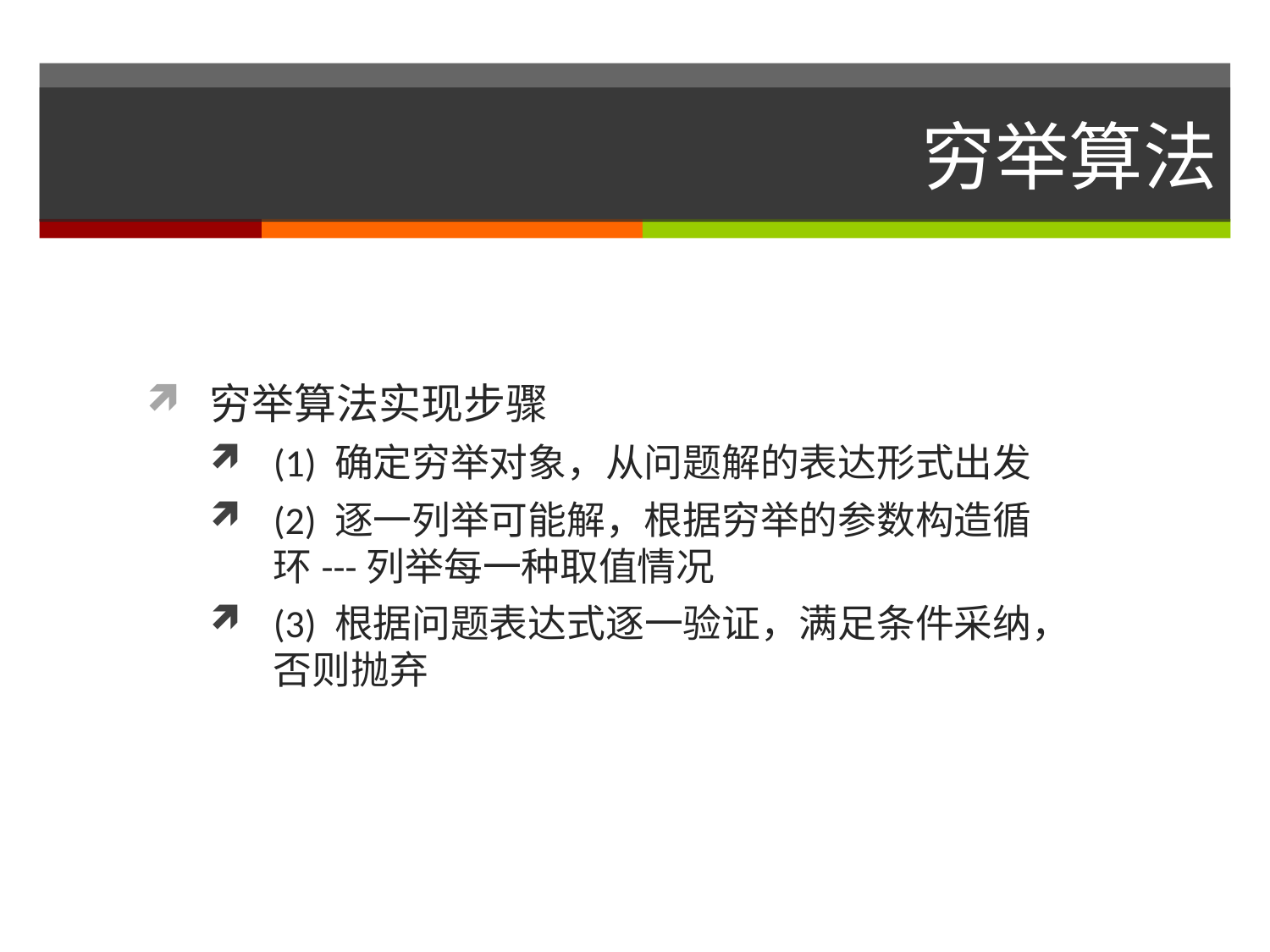

# 穷举算法
穷举算法实现步骤
(1) 确定穷举对象，从问题解的表达形式出发
(2) 逐一列举可能解，根据穷举的参数构造循环---列举每一种取值情况
(3) 根据问题表达式逐一验证，满足条件采纳，否则抛弃